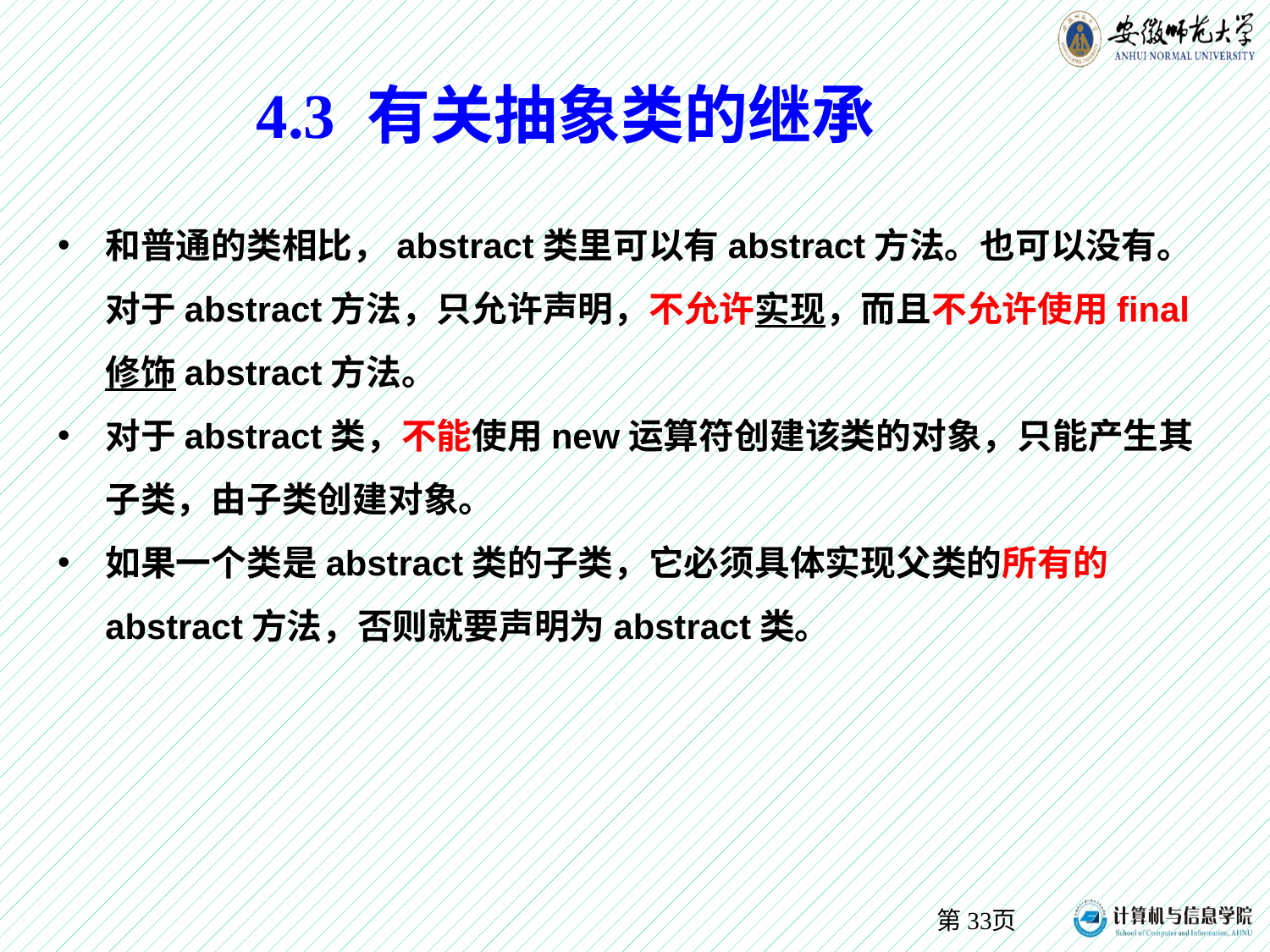

# 4.3 有关抽象类的继承
和普通的类相比，abstract类里可以有abstract方法。也可以没有。对于abstract方法，只允许声明，不允许实现，而且不允许使用final修饰abstract方法。
对于abstract类，不能使用new运算符创建该类的对象，只能产生其子类，由子类创建对象。
如果一个类是abstract类的子类，它必须具体实现父类的所有的abstract方法，否则就要声明为abstract类。

第33页